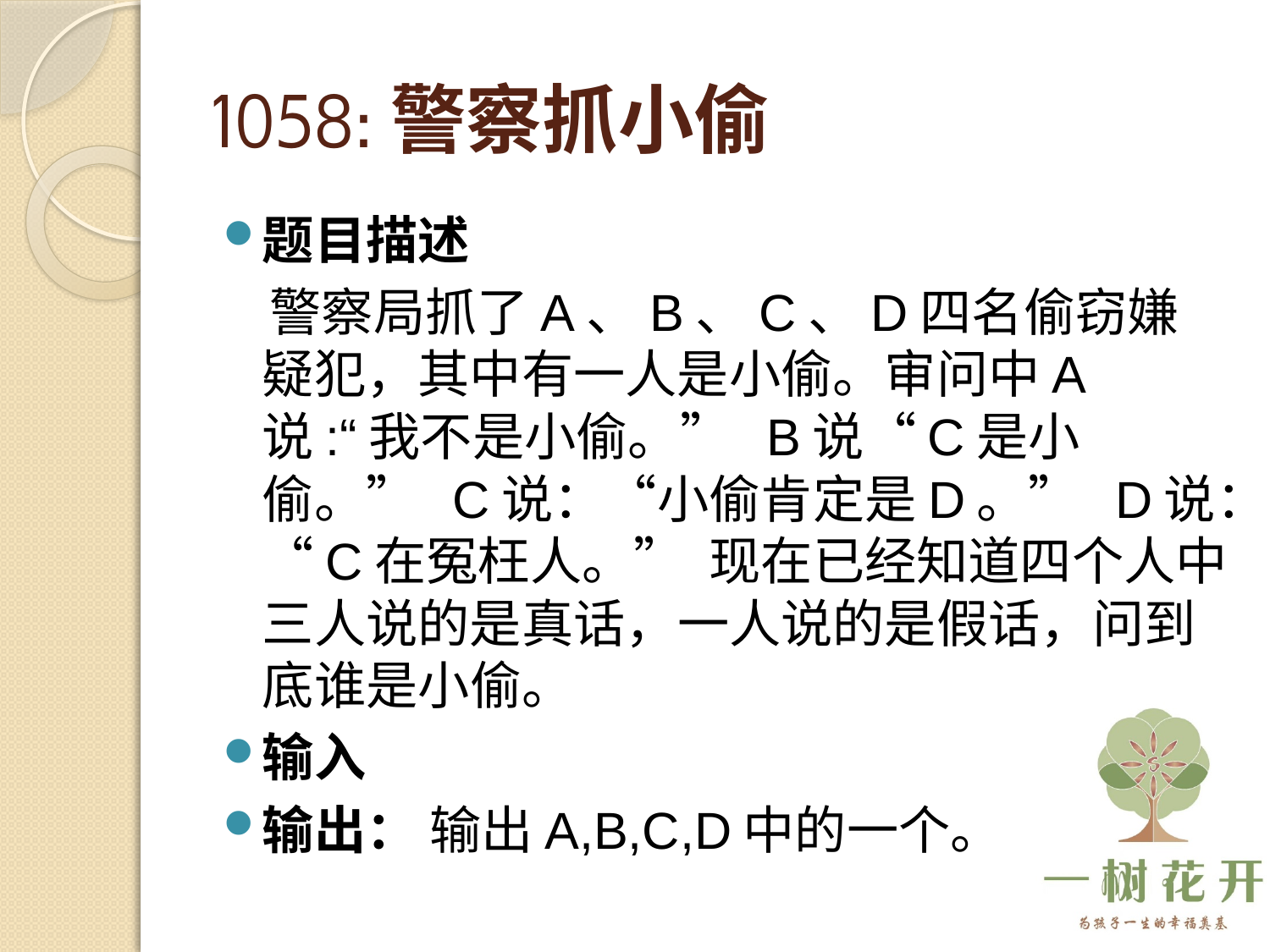

# 1058:警察抓小偷
题目描述
   警察局抓了A、B、C、D四名偷窃嫌疑犯，其中有一人是小偷。审问中A说:“我不是小偷。”  B说“C是小偷。”  C说：“小偷肯定是D。”  D说：“C在冤枉人。”  现在已经知道四个人中三人说的是真话，一人说的是假话，问到底谁是小偷。
输入
输出： 输出A,B,C,D中的一个。